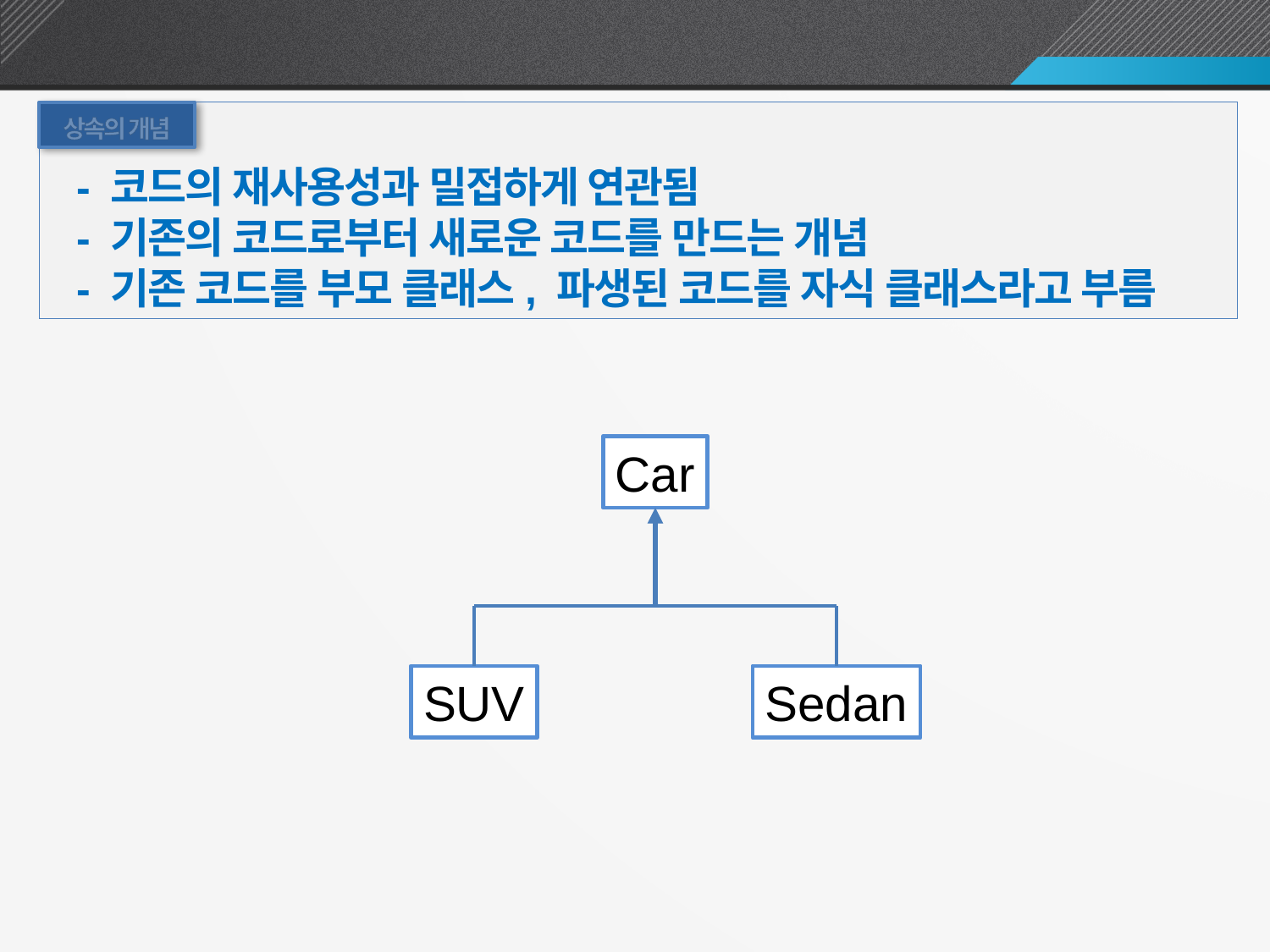

상속
상속의 개념

- 코드의 재사용성과 밀접하게 연관됨
- 기존의 코드로부터 새로운 코드를 만드는 개념
- 기존 코드를 부모 클래스, 파생된 코드를 자식 클래스라고 부름
Car
SUV
Sedan